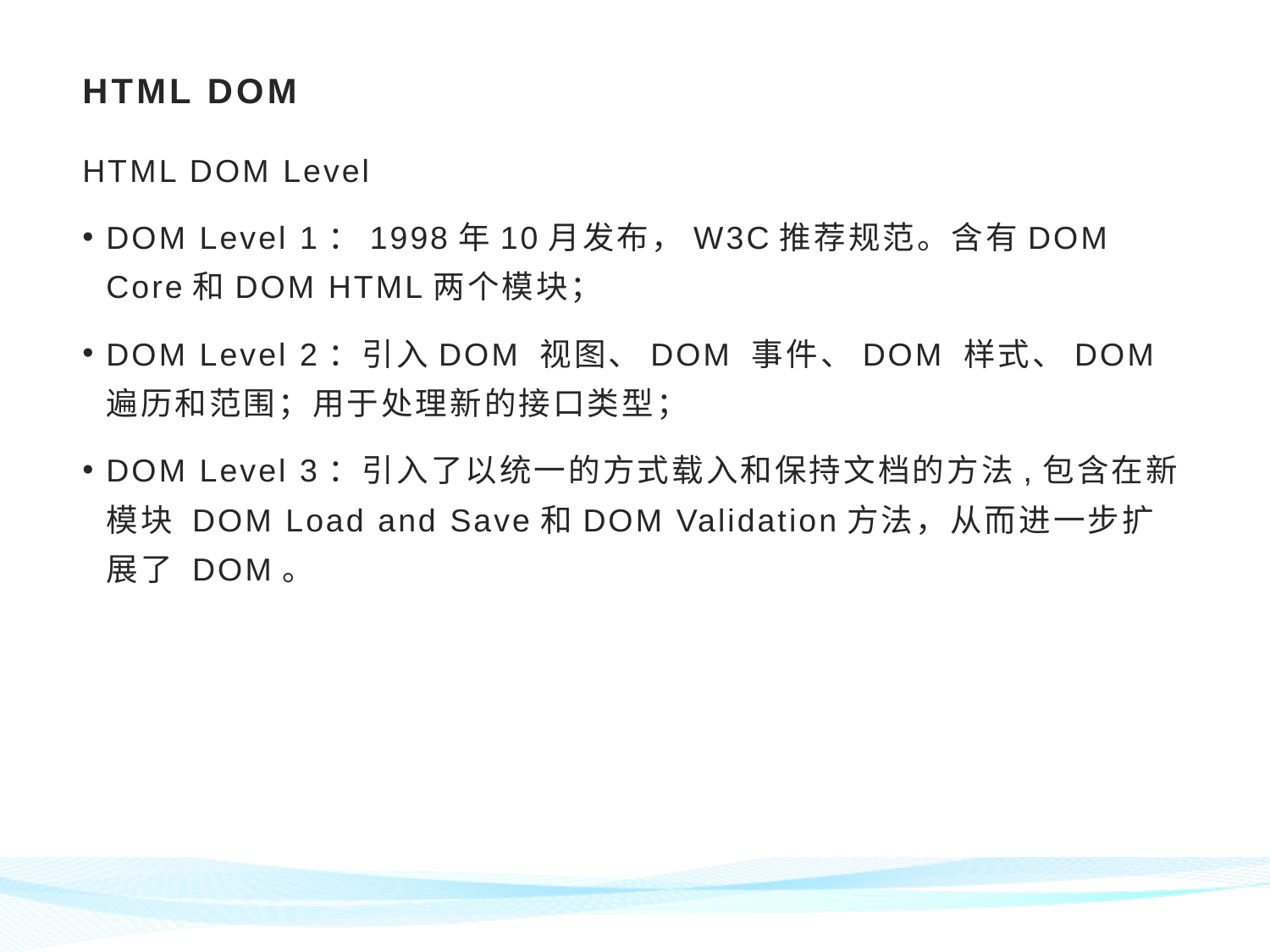

# HTML DOM
HTML DOM Level
DOM Level 1：1998年10月发布，W3C推荐规范。含有DOM Core和DOM HTML两个模块；
DOM Level 2：引入DOM 视图、DOM 事件、DOM 样式、DOM 遍历和范围；用于处理新的接口类型；
DOM Level 3：引入了以统一的方式载入和保持文档的方法,包含在新模块 DOM Load and Save和DOM Validation方法，从而进一步扩展了 DOM。